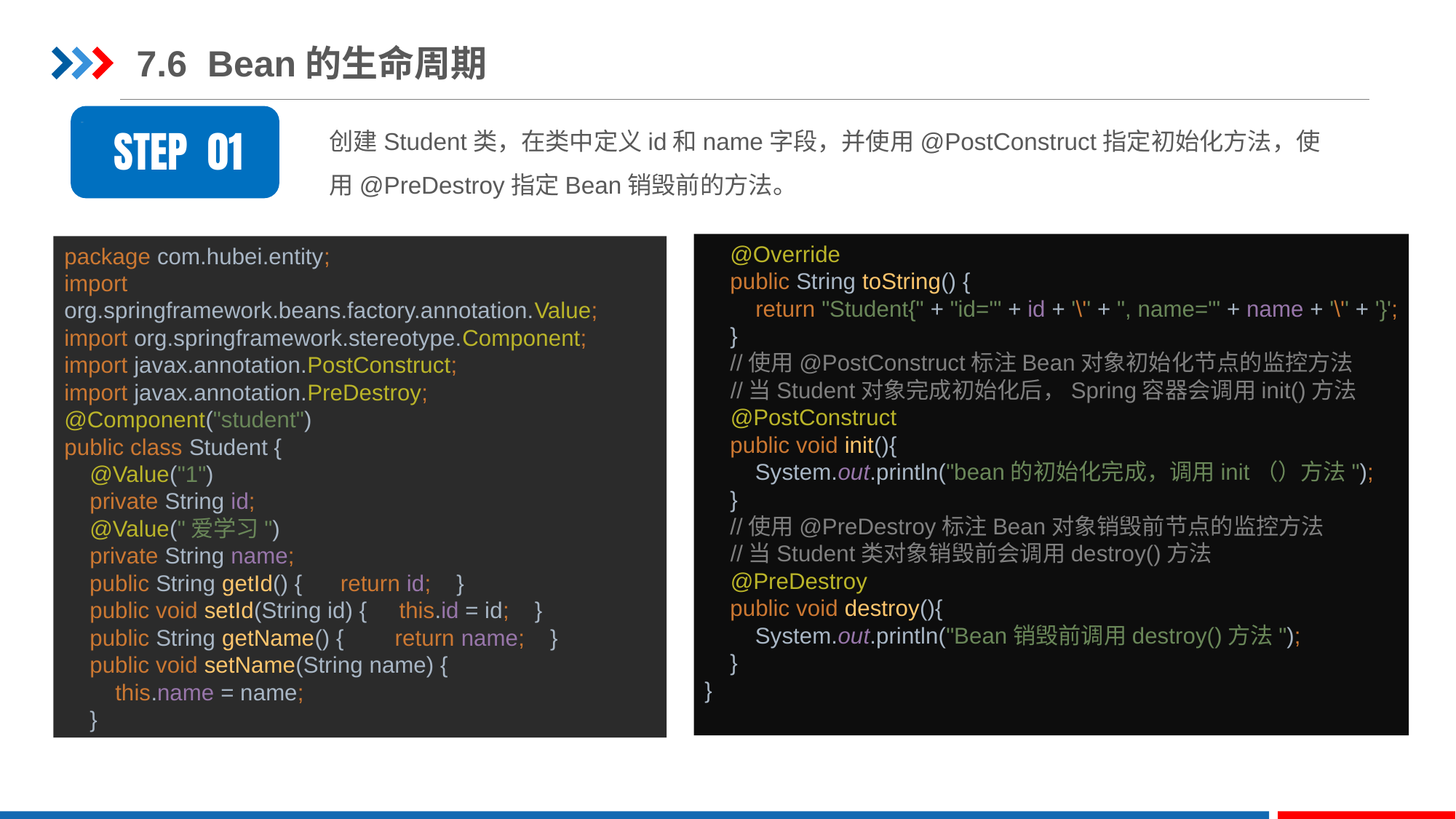

7.6  Bean的生命周期

创建Student类，在类中定义id和name字段，并使用@PostConstruct指定初始化方法，使用@PreDestroy指定Bean销毁前的方法。
STEP  01
package com.hubei.entity;
import org.springframework.beans.factory.annotation.Value;
import org.springframework.stereotype.Component;
import javax.annotation.PostConstruct;
import javax.annotation.PreDestroy;
@Component("student")
public class Student {
    @Value("1")
    private String id;
    @Value("爱学习")
    private String name;
    public String getId() {      return id;    }
    public void setId(String id) {     this.id = id;    }
    public String getName() {        return name;    }
    public void setName(String name) {
        this.name = name;
    }
    @Override
    public String toString() {
        return "Student{" + "id='" + id + '\'' + ", name='" + name + '\'' + '}';
    }
    //使用@PostConstruct标注Bean对象初始化节点的监控方法
    //当Student对象完成初始化后，Spring容器会调用init()方法
    @PostConstruct
    public void init(){
        System.out.println("bean的初始化完成，调用init（）方法");
    }
    //使用@PreDestroy标注Bean对象销毁前节点的监控方法
    //当Student类对象销毁前会调用destroy()方法
    @PreDestroy
    public void destroy(){
        System.out.println("Bean销毁前调用destroy()方法");
    }
}